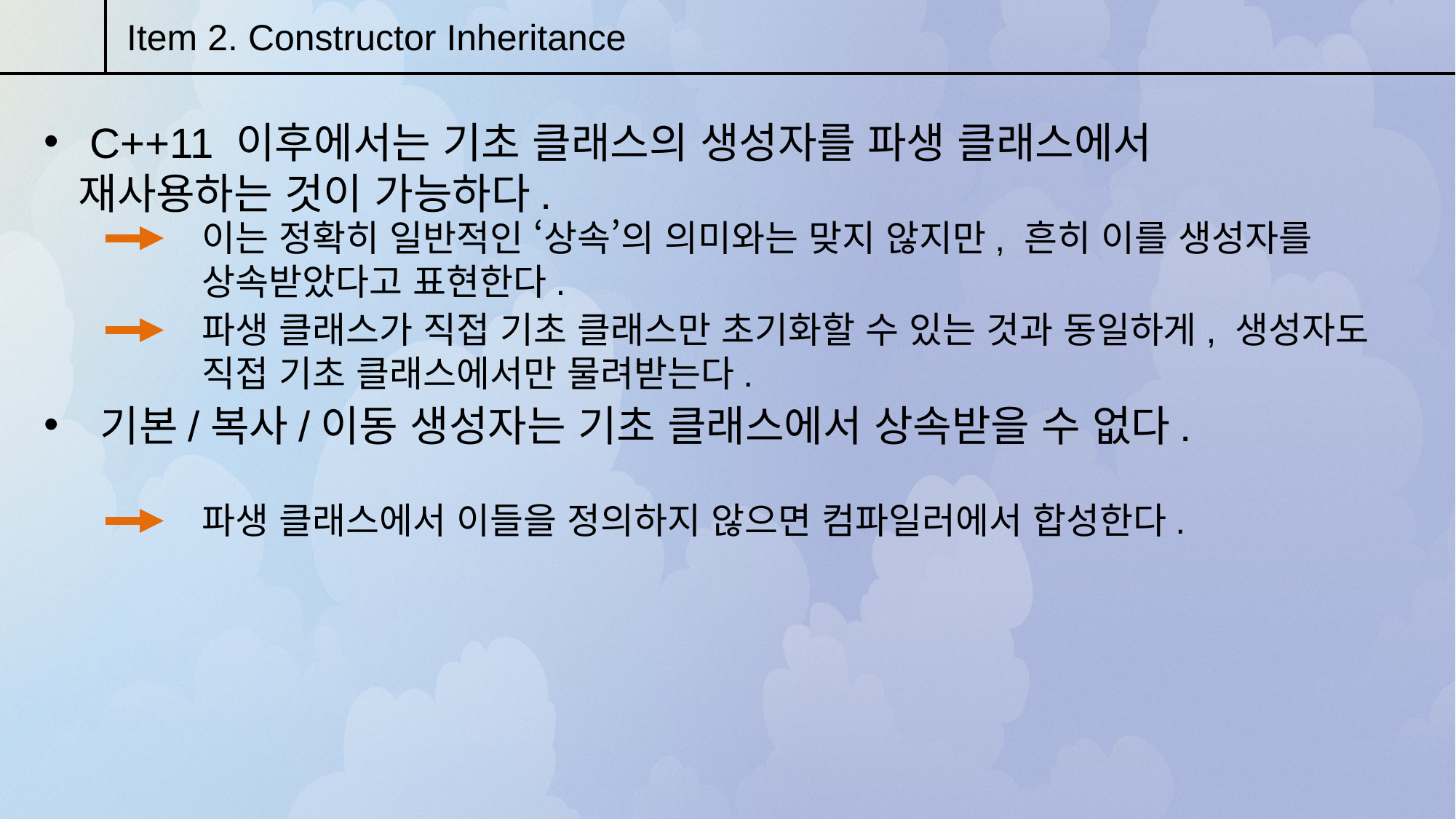

Item 2. Constructor Inheritance
 C++11 이후에서는 기초 클래스의 생성자를 파생 클래스에서 재사용하는 것이 가능하다.
이는 정확히 일반적인 ‘상속’의 의미와는 맞지 않지만, 흔히 이를 생성자를 상속받았다고 표현한다.
파생 클래스가 직접 기초 클래스만 초기화할 수 있는 것과 동일하게, 생성자도 직접 기초 클래스에서만 물려받는다.
 기본/복사/이동 생성자는 기초 클래스에서 상속받을 수 없다.
파생 클래스에서 이들을 정의하지 않으면 컴파일러에서 합성한다.